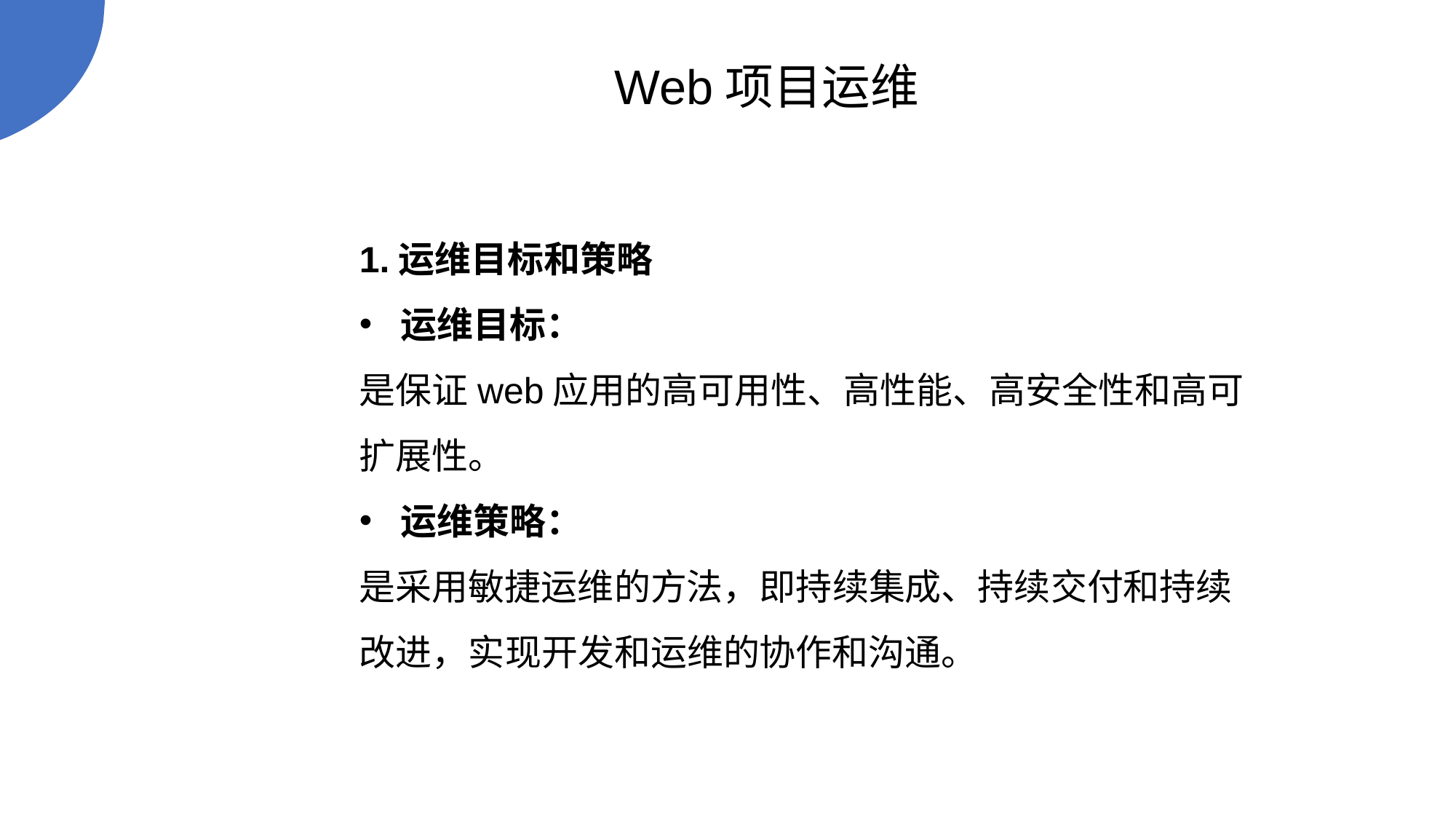

Web项目运维
1.运维目标和策略
运维目标：
是保证web应用的高可用性、高性能、高安全性和高可扩展性。
运维策略：
是采用敏捷运维的方法，即持续集成、持续交付和持续改进，实现开发和运维的协作和沟通。